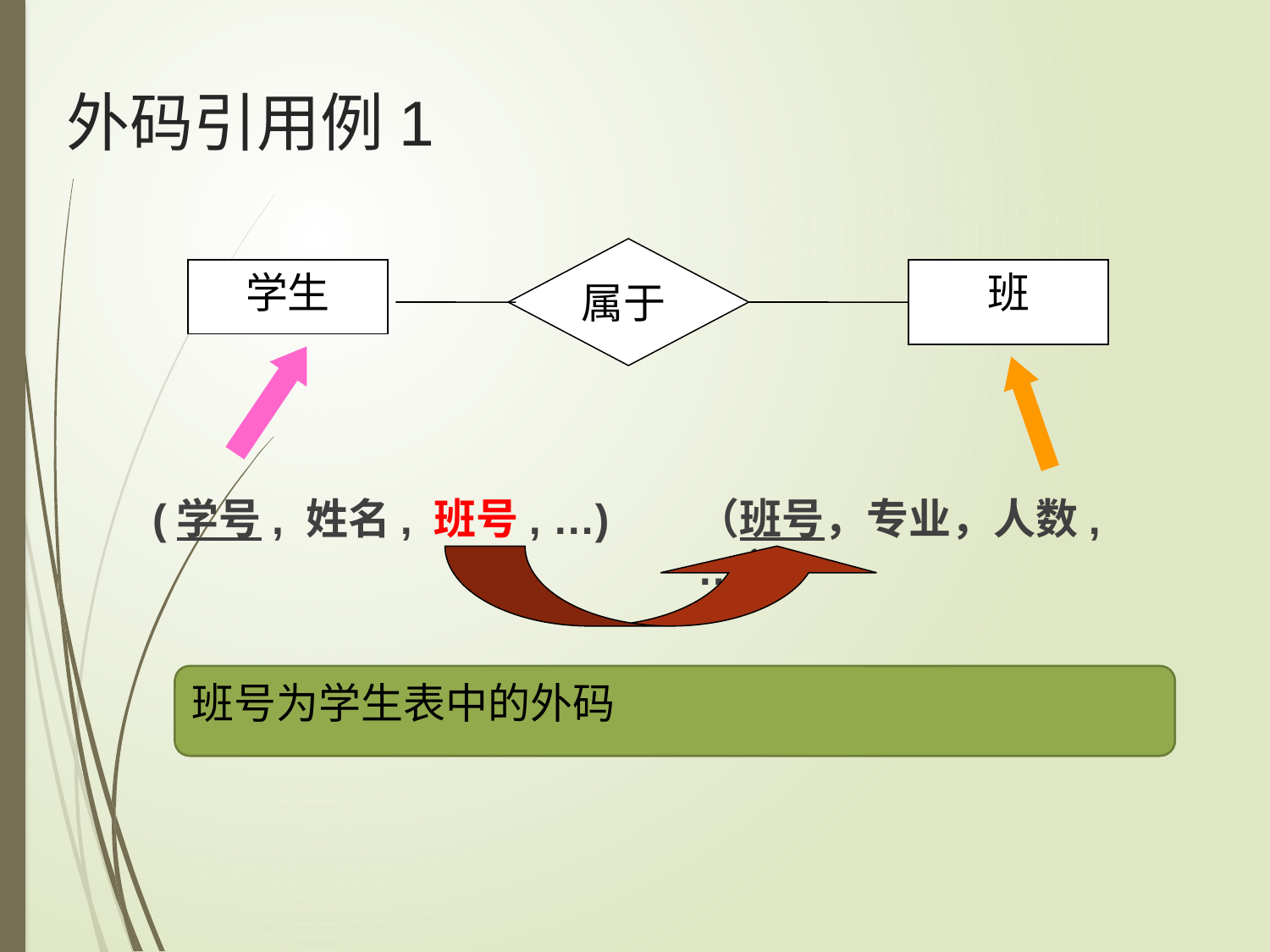

# 外码引用例1
属于
学生
班

(学号, 姓名, 班号, …)
（班号，专业，人数, …）

班号为学生表中的外码